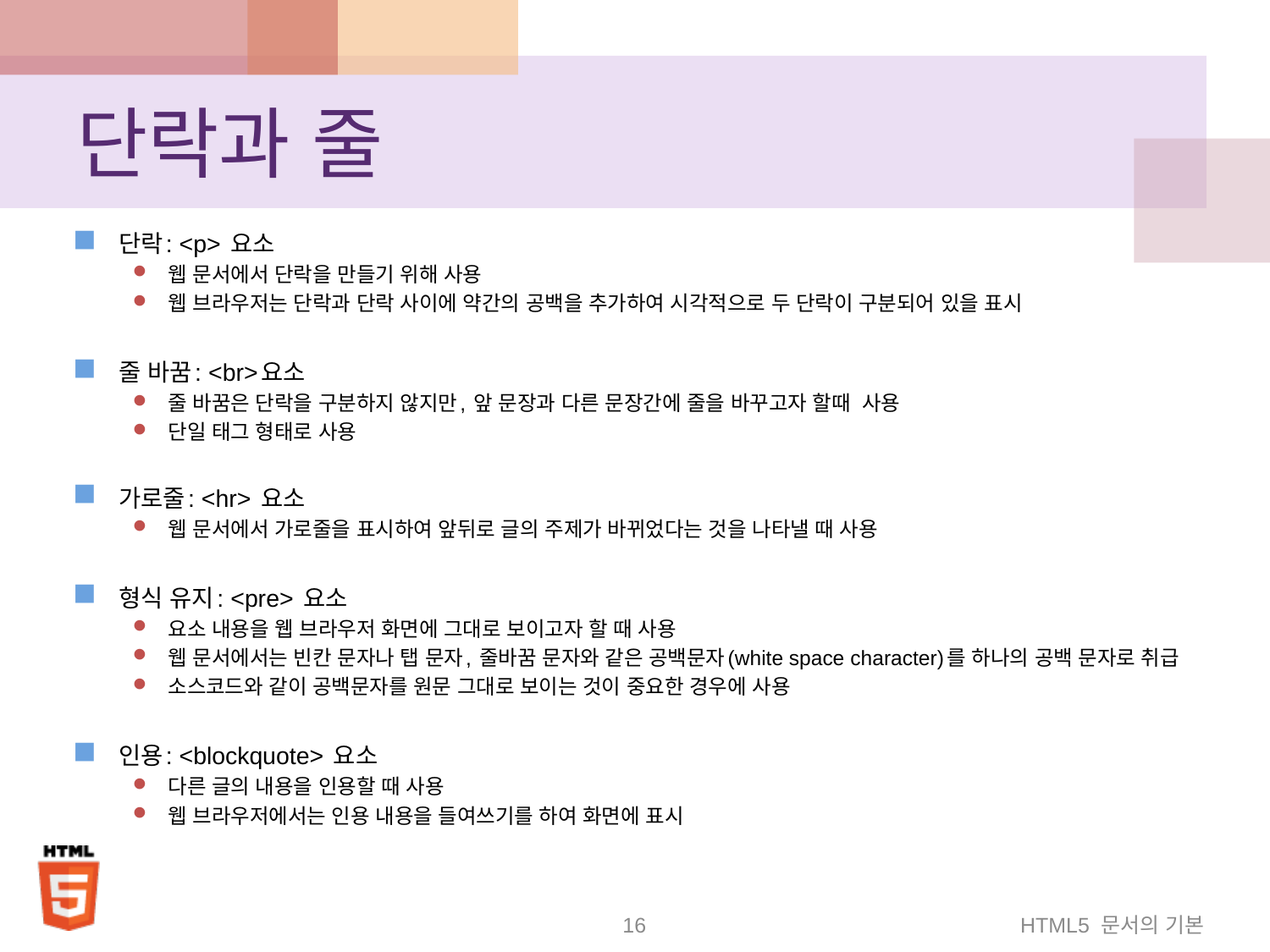

# 단락과 줄
단락: <p> 요소
웹 문서에서 단락을 만들기 위해 사용
웹 브라우저는 단락과 단락 사이에 약간의 공백을 추가하여 시각적으로 두 단락이 구분되어 있을 표시

줄 바꿈: <br>요소
줄 바꿈은 단락을 구분하지 않지만, 앞 문장과 다른 문장간에 줄을 바꾸고자 할때  사용
단일 태그 형태로 사용

가로줄: <hr> 요소
웹 문서에서 가로줄을 표시하여 앞뒤로 글의 주제가 바뀌었다는 것을 나타낼 때 사용

형식 유지: <pre> 요소
요소 내용을 웹 브라우저 화면에 그대로 보이고자 할 때 사용
웹 문서에서는 빈칸 문자나 탭 문자, 줄바꿈 문자와 같은 공백문자(white space character)를 하나의 공백 문자로 취급
소스코드와 같이 공백문자를 원문 그대로 보이는 것이 중요한 경우에 사용

인용: <blockquote> 요소
다른 글의 내용을 인용할 때 사용
웹 브라우저에서는 인용 내용을 들여쓰기를 하여 화면에 표시

16
HTML5 문서의 기본